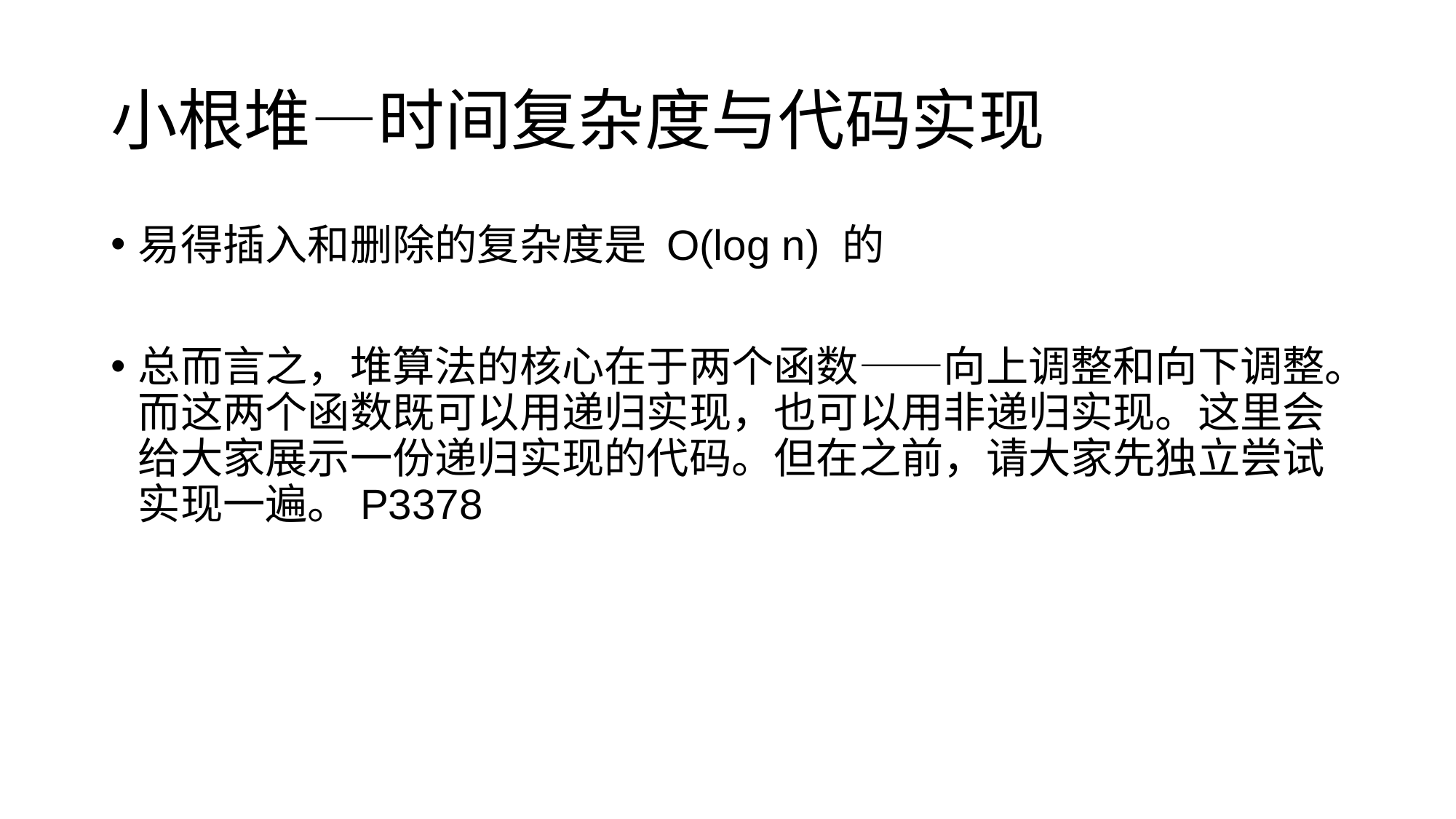

# 小根堆—时间复杂度与代码实现
易得插入和删除的复杂度是 O(log n) 的

总而言之，堆算法的核心在于两个函数——向上调整和向下调整。而这两个函数既可以用递归实现，也可以用非递归实现。这里会给大家展示一份递归实现的代码。但在之前，请大家先独立尝试实现一遍。P3378